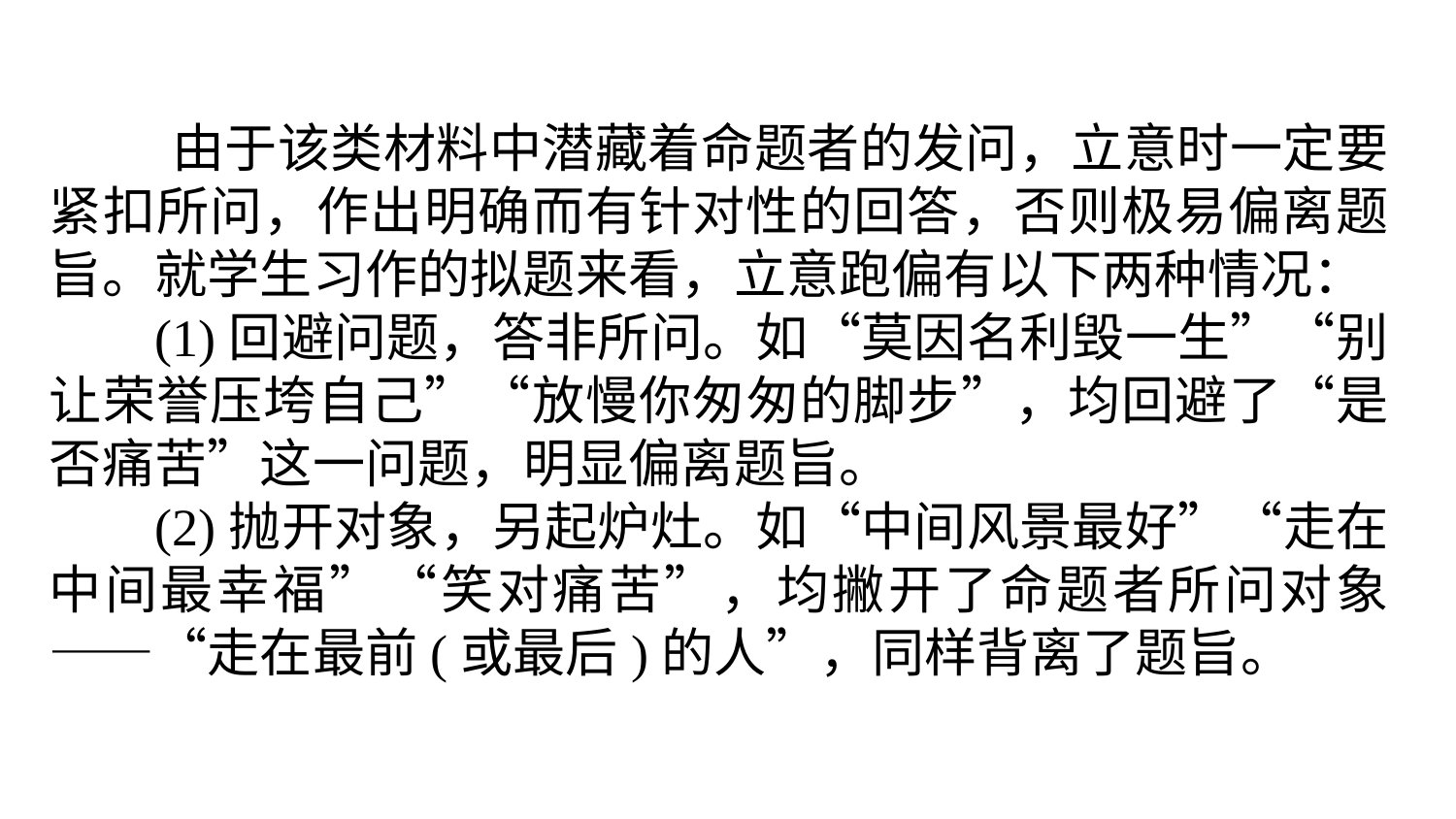

由于该类材料中潜藏着命题者的发问，立意时一定要紧扣所问，作出明确而有针对性的回答，否则极易偏离题旨。就学生习作的拟题来看，立意跑偏有以下两种情况：
        (1)回避问题，答非所问。如“莫因名利毁一生”“别让荣誉压垮自己”“放慢你匆匆的脚步”，均回避了“是否痛苦”这一问题，明显偏离题旨。
        (2)抛开对象，另起炉灶。如“中间风景最好”“走在中间最幸福”“笑对痛苦”，均撇开了命题者所问对象——“走在最前(或最后)的人”，同样背离了题旨。